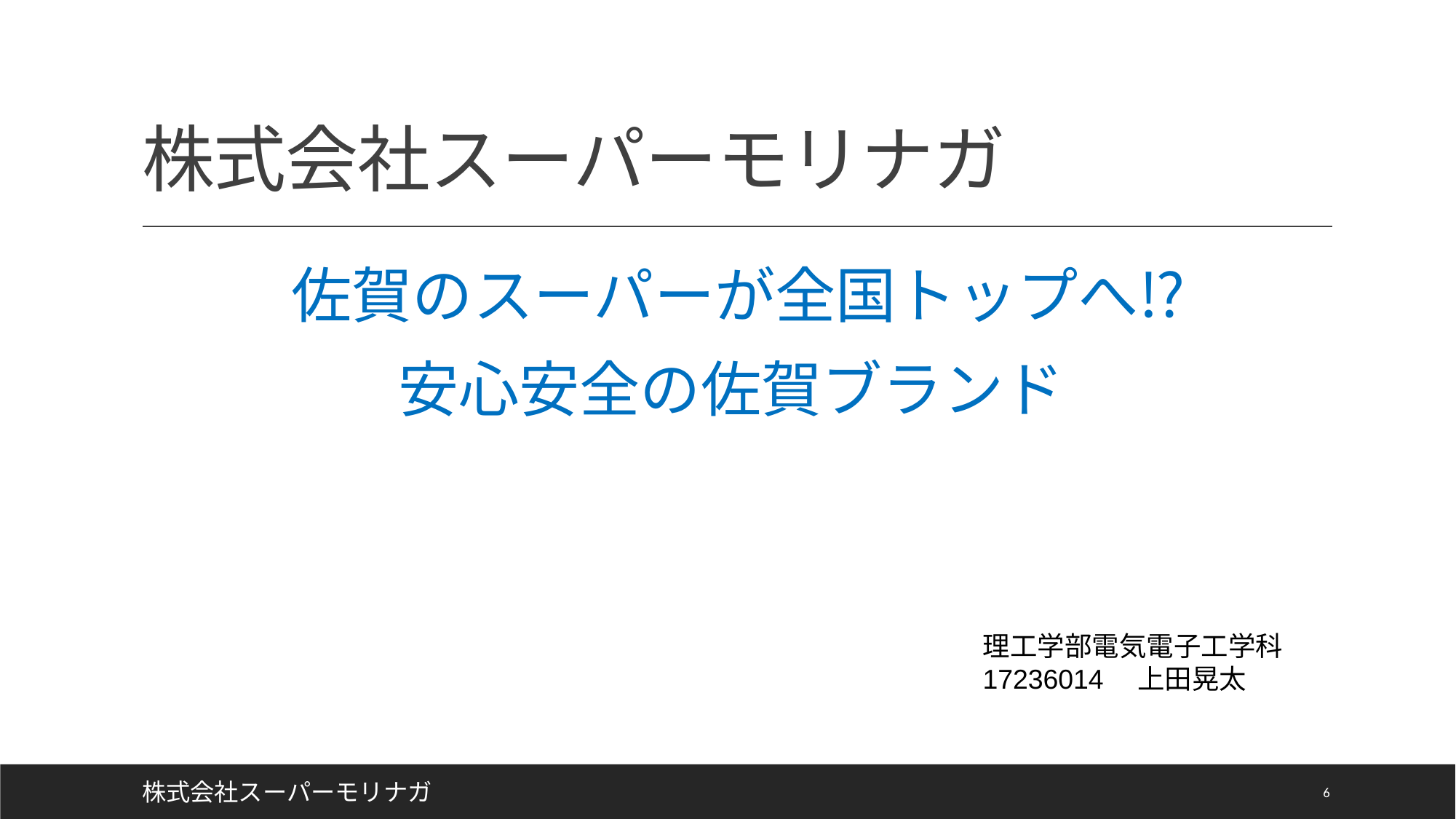

# 株式会社スーパーモリナガ
佐賀のスーパーが全国トップへ⁉
安心安全の佐賀ブランド

理工学部電気電子工学科
17236014　上田晃太
株式会社スーパーモリナガ
6